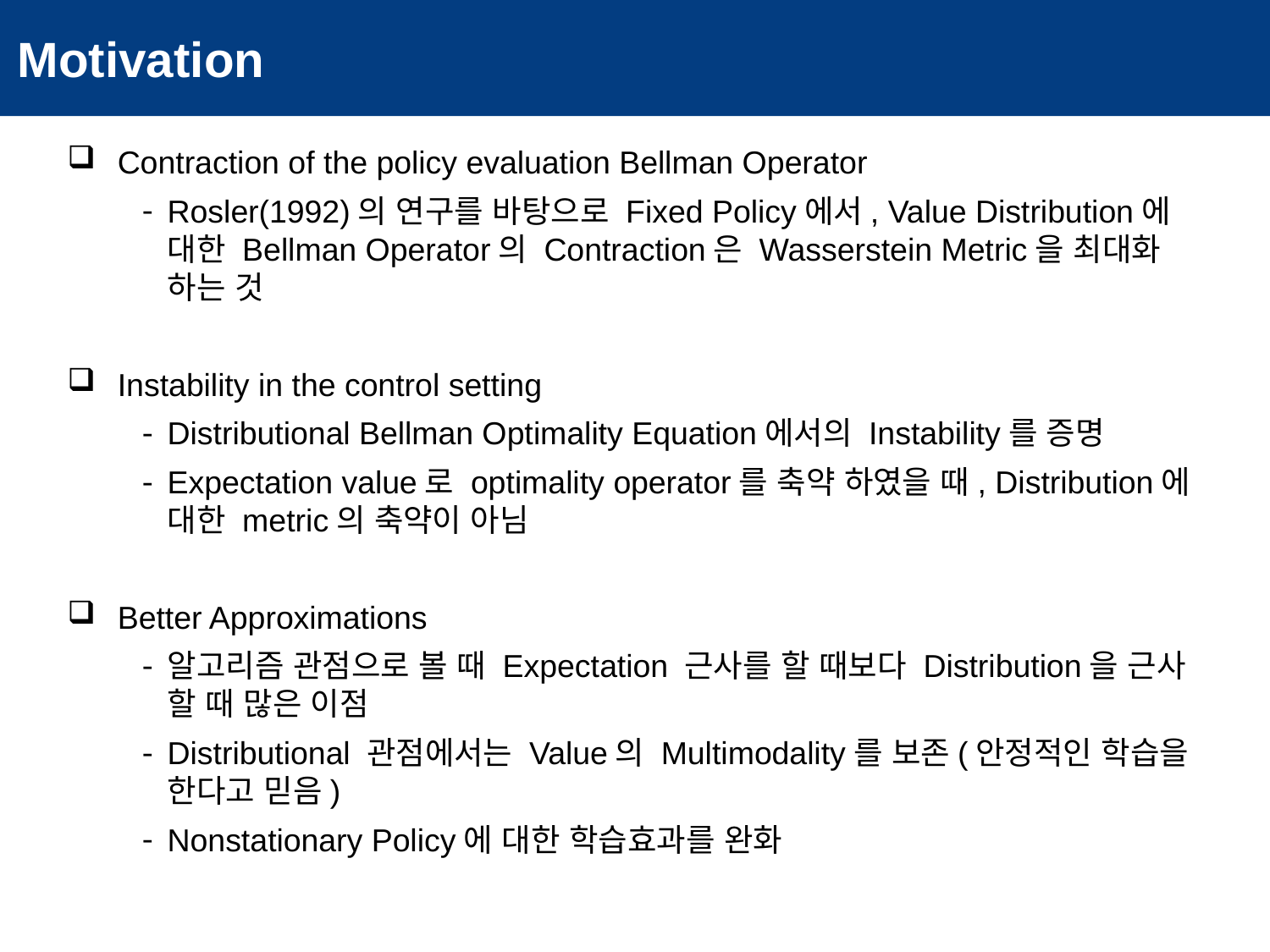

# Motivation
Contraction of the policy evaluation Bellman Operator
Rosler(1992)의 연구를 바탕으로 Fixed Policy에서, Value Distribution에 대한 Bellman Operator의 Contraction은 Wasserstein Metric을 최대화 하는 것

Instability in the control setting
Distributional Bellman Optimality Equation에서의 Instability를 증명
Expectation value로 optimality operator를 축약 하였을 때, Distribution에 대한 metric의 축약이 아님

Better Approximations
알고리즘 관점으로 볼 때 Expectation 근사를 할 때보다 Distribution을 근사 할 때 많은 이점
Distributional 관점에서는 Value의 Multimodality를 보존(안정적인 학습을 한다고 믿음)
Nonstationary Policy에 대한 학습효과를 완화